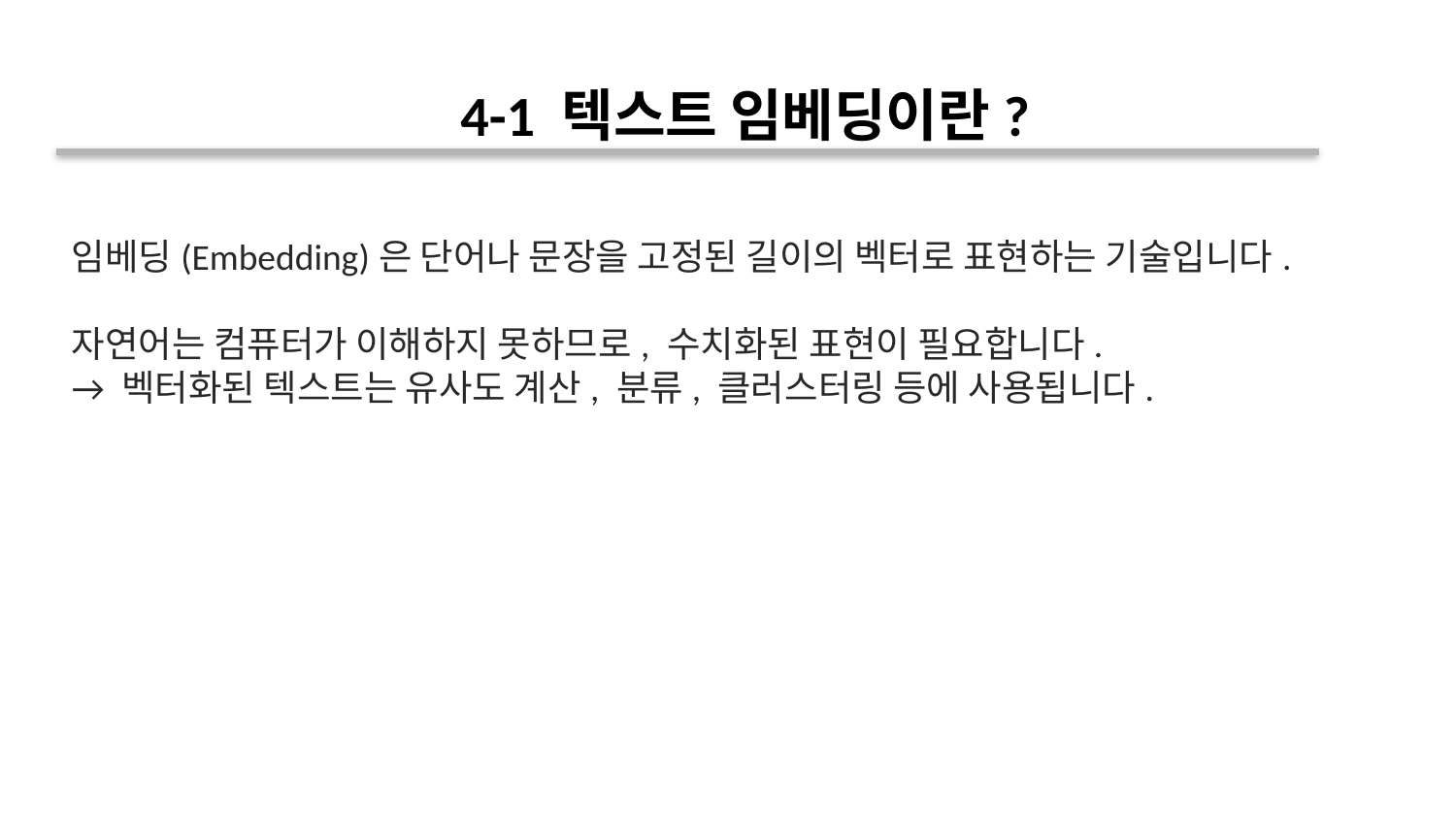

4-1 텍스트 임베딩이란?

임베딩(Embedding)은 단어나 문장을 고정된 길이의 벡터로 표현하는 기술입니다.
자연어는 컴퓨터가 이해하지 못하므로, 수치화된 표현이 필요합니다.
→ 벡터화된 텍스트는 유사도 계산, 분류, 클러스터링 등에 사용됩니다.